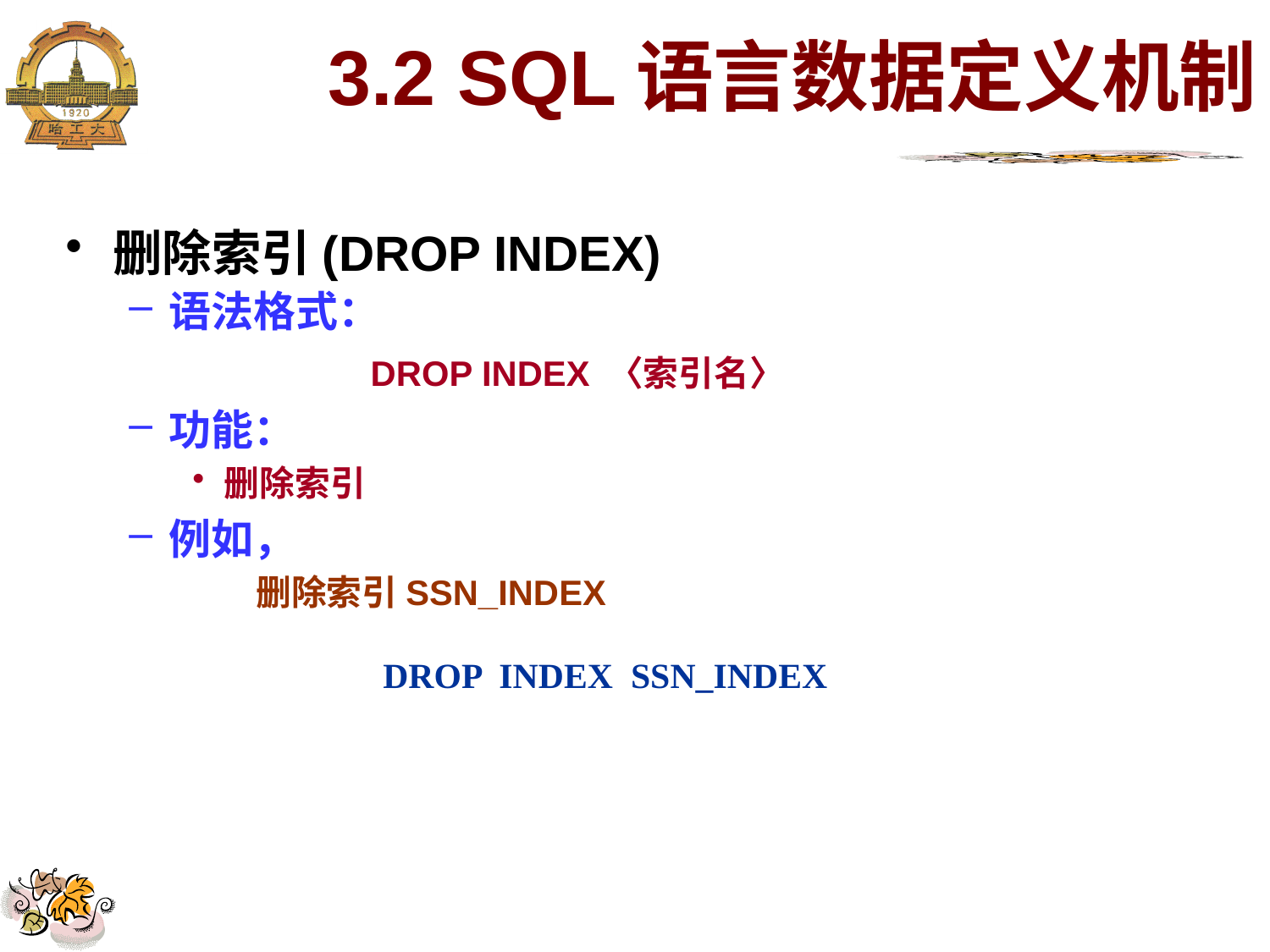

# 3.2 SQL语言数据定义机制
删除索引(DROP INDEX)
语法格式：
		           DROP INDEX 〈索引名〉
功能：
删除索引
例如，
删除索引SSN_INDEX
		DROP  INDEX  SSN_INDEX